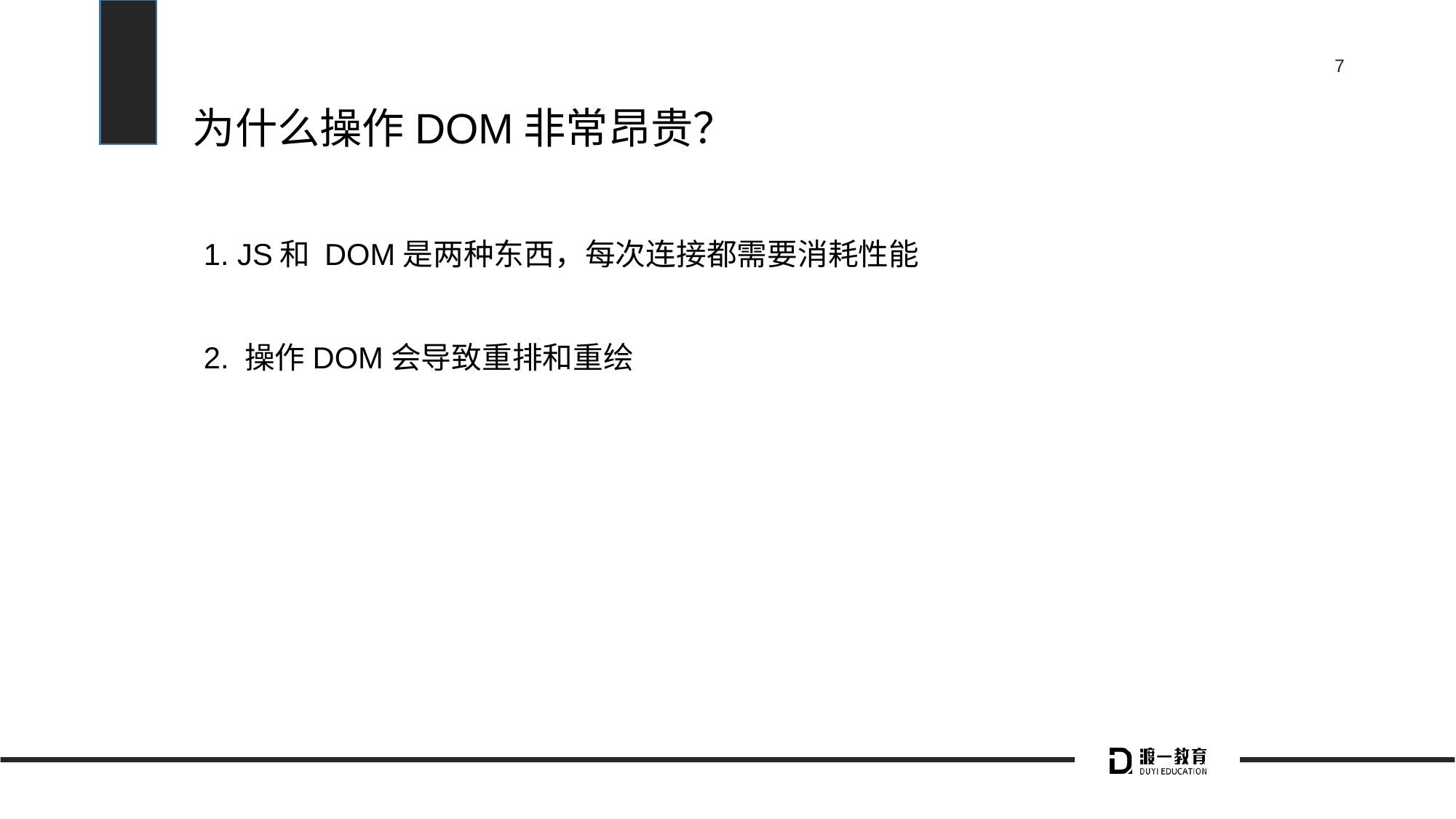

# 为什么操作DOM非常昂贵？
1. JS和 DOM是两种东西，每次连接都需要消耗性能

2. 操作DOM会导致重排和重绘